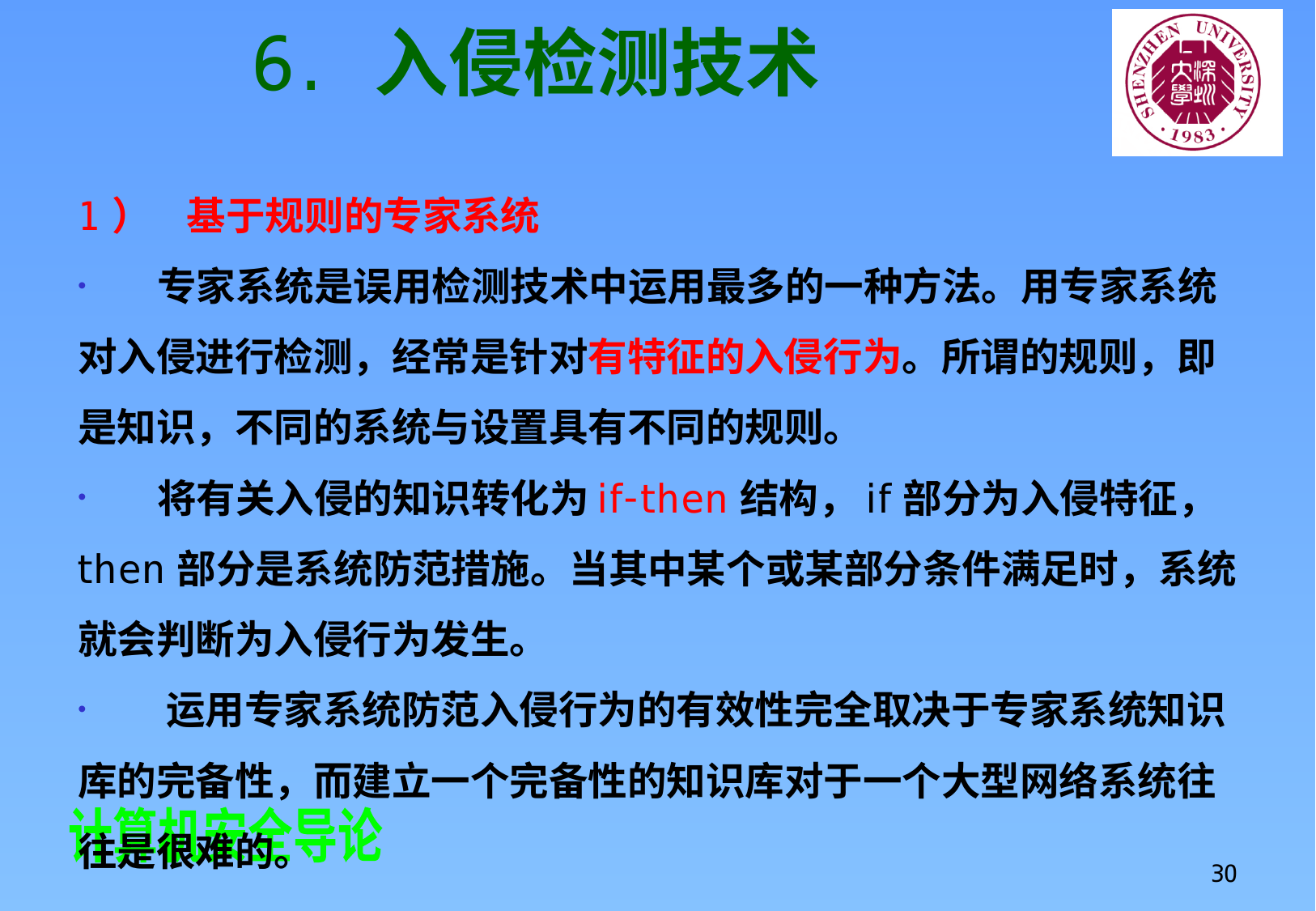

# 6.	入侵检测技术
1）    基于规则的专家系统
       专家系统是误用检测技术中运用最多的一种方法。用专家系统对入侵进行检测，经常是针对有特征的入侵行为。所谓的规则，即是知识，不同的系统与设置具有不同的规则。
       将有关入侵的知识转化为if-then结构，if部分为入侵特征，then部分是系统防范措施。当其中某个或某部分条件满足时，系统就会判断为入侵行为发生。
        运用专家系统防范入侵行为的有效性完全取决于专家系统知识库的完备性，而建立一个完备性的知识库对于一个大型网络系统往往是很难的。

30